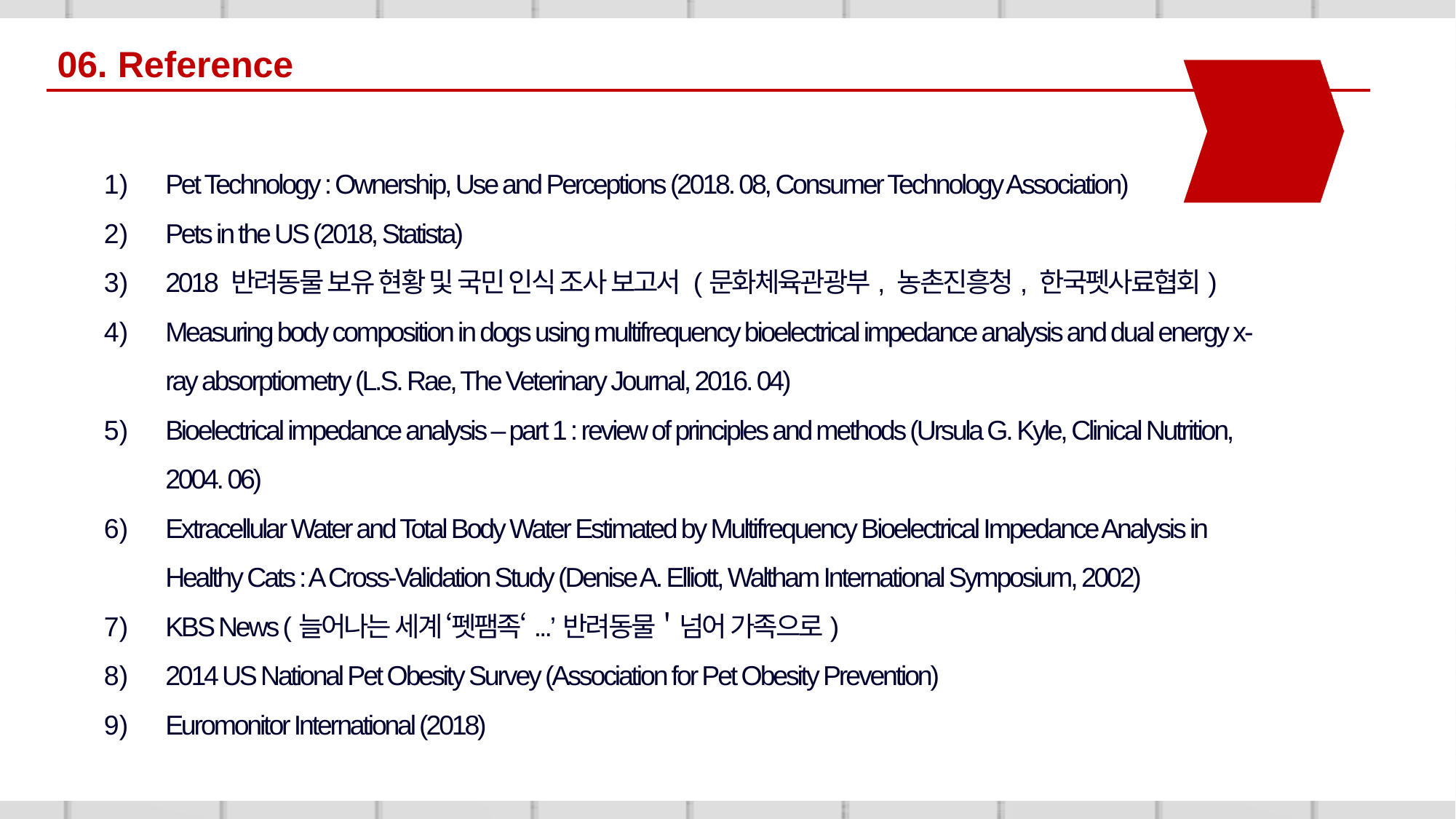

06. Reference

Pet Technology : Ownership, Use and Perceptions (2018. 08, Consumer Technology Association)
Pets in the US (2018, Statista)
2018 반려동물 보유 현황 및 국민 인식 조사 보고서 (문화체육관광부, 농촌진흥청, 한국펫사료협회)
Measuring body composition in dogs using multifrequency bioelectrical impedance analysis and dual energy x-ray absorptiometry (L.S. Rae, The Veterinary Journal, 2016. 04)
Bioelectrical impedance analysis – part 1 : review of principles and methods (Ursula G. Kyle, Clinical Nutrition, 2004. 06)
Extracellular Water and Total Body Water Estimated by Multifrequency Bioelectrical Impedance Analysis in Healthy Cats : A Cross-Validation Study (Denise A. Elliott, Waltham International Symposium, 2002)
KBS News (늘어나는 세계 ‘펫팸족‘...’반려동물＇넘어 가족으로)
2014 US National Pet Obesity Survey (Association for Pet Obesity Prevention)
Euromonitor International (2018)